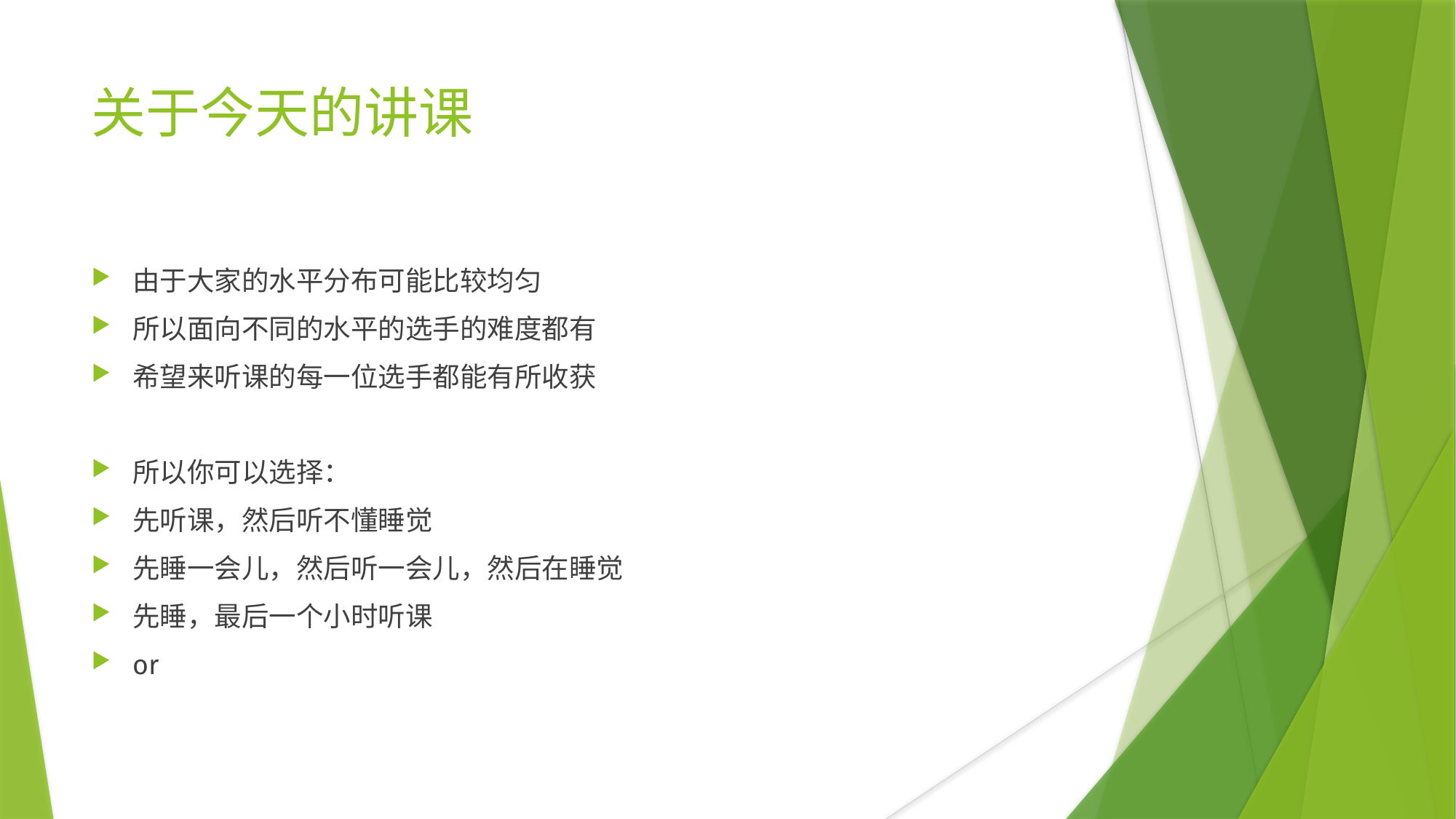

关于今天的讲课
由于大家的水平分布可能比较均匀
所以面向不同的水平的选手的难度都有
希望来听课的每一位选手都能有所收获

所以你可以选择：
先听课，然后听不懂睡觉
先睡一会儿，然后听一会儿，然后在睡觉
先睡，最后一个小时听课
or